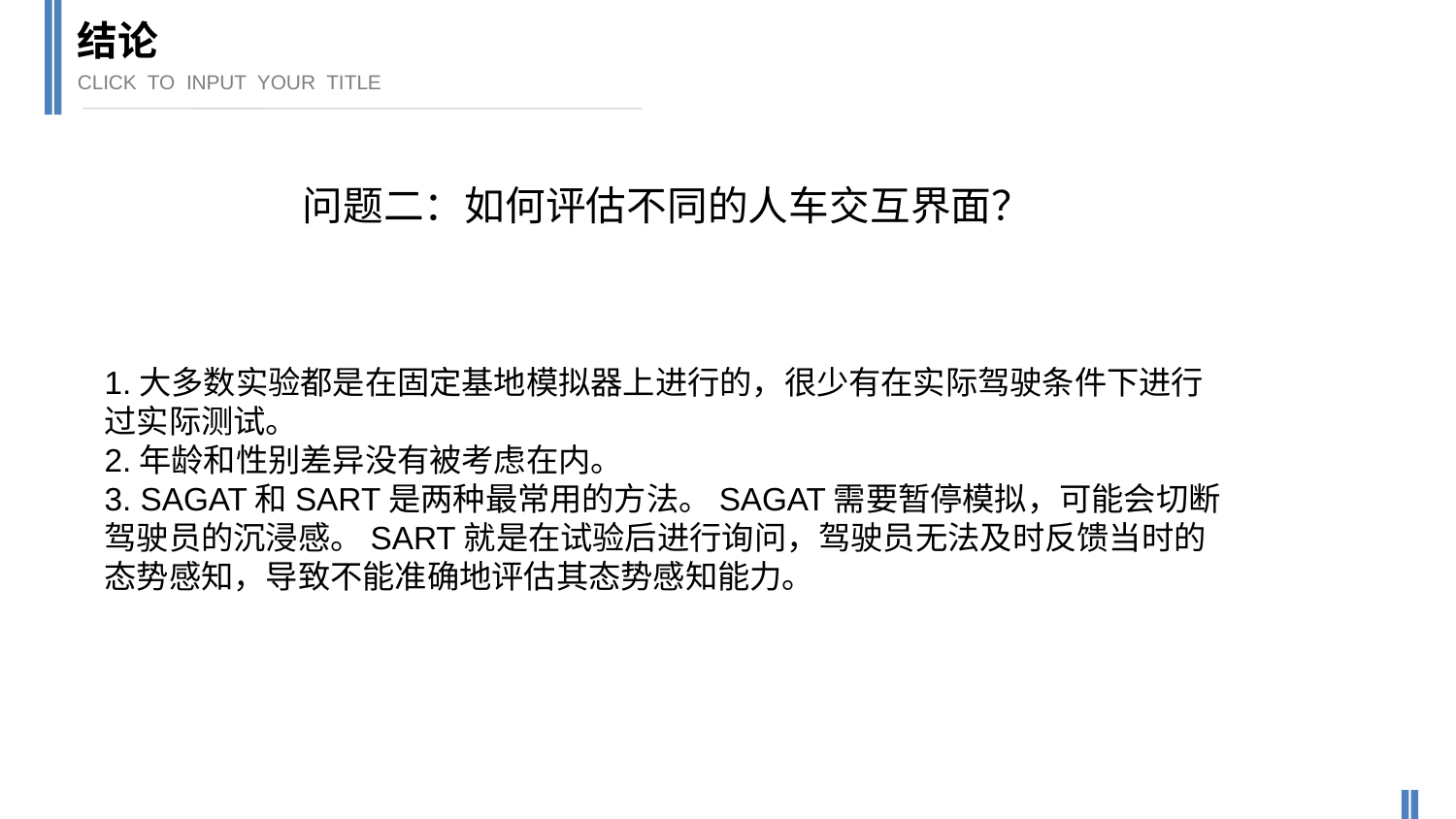

结论
CLICK  TO  INPUT  YOUR  TITLE
     问题二：如何评估不同的人车交互界面？
1.大多数实验都是在固定基地模拟器上进行的，很少有在实际驾驶条件下进行过实际测试。
2.年龄和性别差异没有被考虑在内。
3. SAGAT和SART是两种最常用的方法。SAGAT需要暂停模拟，可能会切断驾驶员的沉浸感。SART就是在试验后进行询问，驾驶员无法及时反馈当时的态势感知，导致不能准确地评估其态势感知能力。